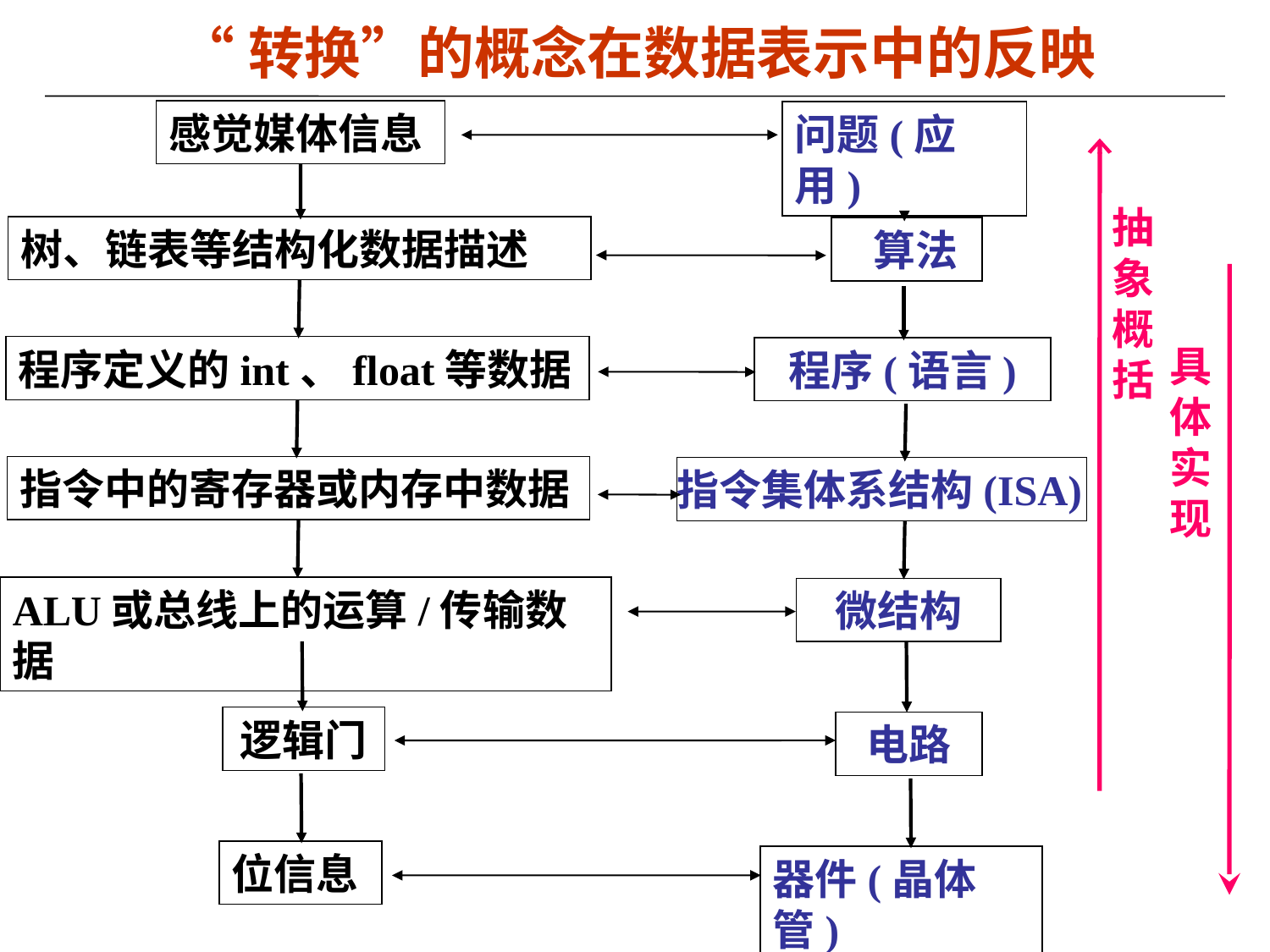

“转换”的概念在数据表示中的反映
感觉媒体信息
树、链表等结构化数据描述
程序定义的int、float等数据
指令中的寄存器或内存中数据
ALU或总线上的运算/传输数据
逻辑门
位信息
问题(应用)

抽象概括
  算法
具体实现
程序(语言)
指令集体系结构(ISA)
微结构
电路
器件(晶体管)